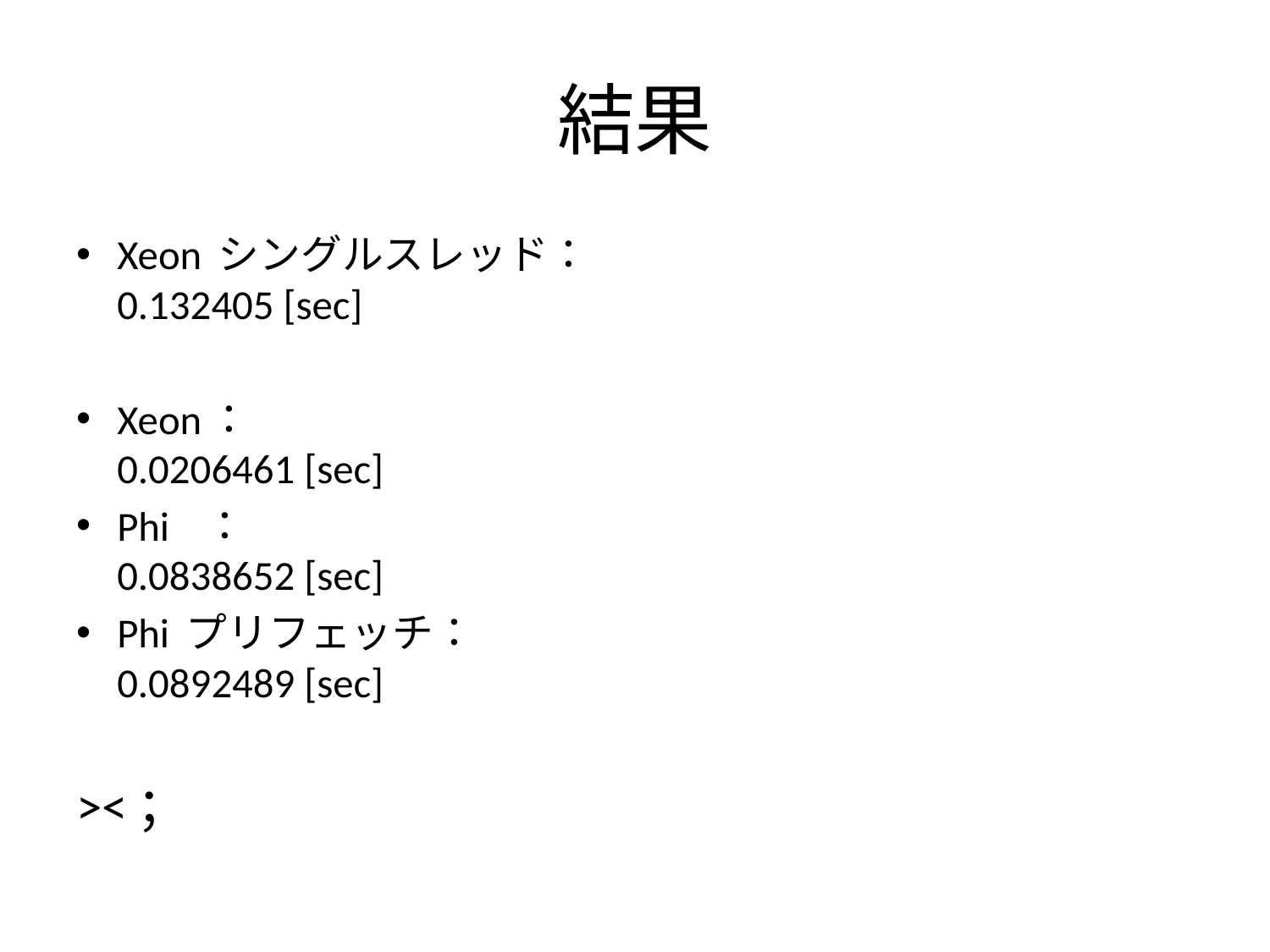

# 結果
Xeon シングルスレッド：
0.132405 [sec]

Xeon：
0.0206461 [sec]
Phi   ：
0.0838652 [sec]
Phi プリフェッチ：
0.0892489 [sec]

><；